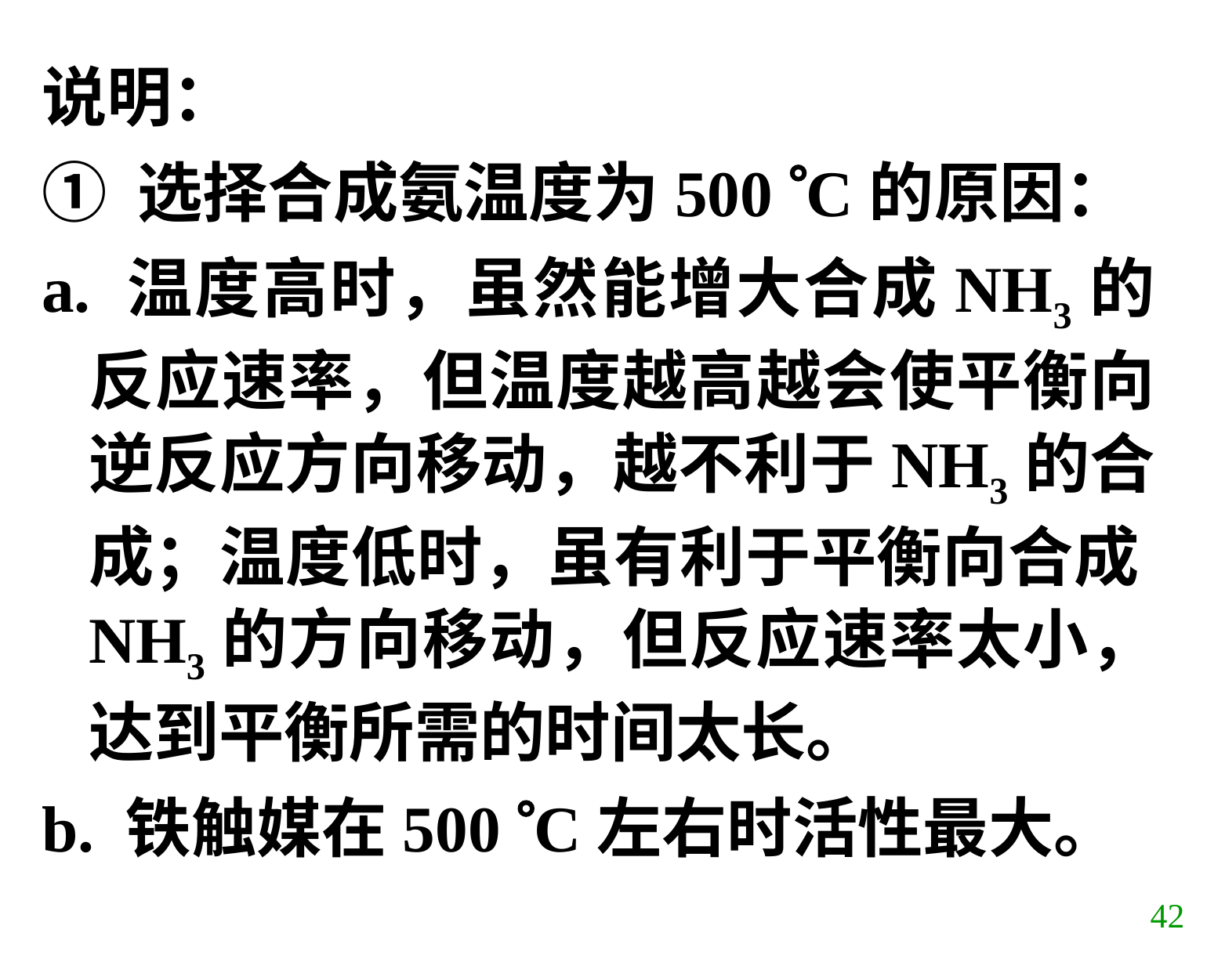

说明：
① 选择合成氨温度为500 °C的原因：
a. 温度高时，虽然能增大合成NH3的反应速率，但温度越高越会使平衡向逆反应方向移动，越不利于NH3的合成；温度低时，虽有利于平衡向合成NH3的方向移动，但反应速率太小，达到平衡所需的时间太长。
b. 铁触媒在500 °C左右时活性最大。
42